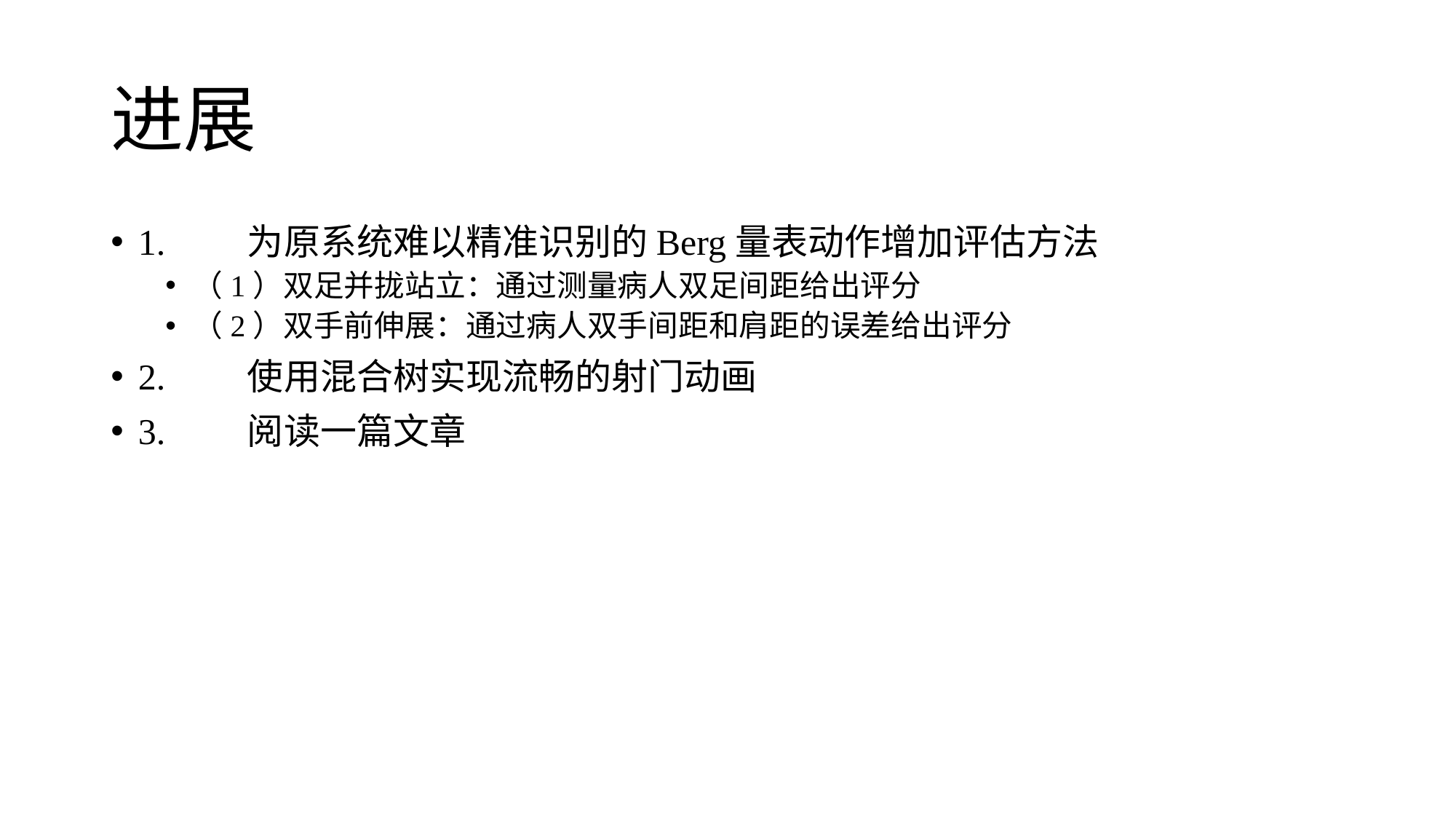

# 进展
1.	为原系统难以精准识别的Berg量表动作增加评估方法
（1）双足并拢站立：通过测量病人双足间距给出评分
（2）双手前伸展：通过病人双手间距和肩距的误差给出评分
2.	使用混合树实现流畅的射门动画
3.	阅读一篇文章